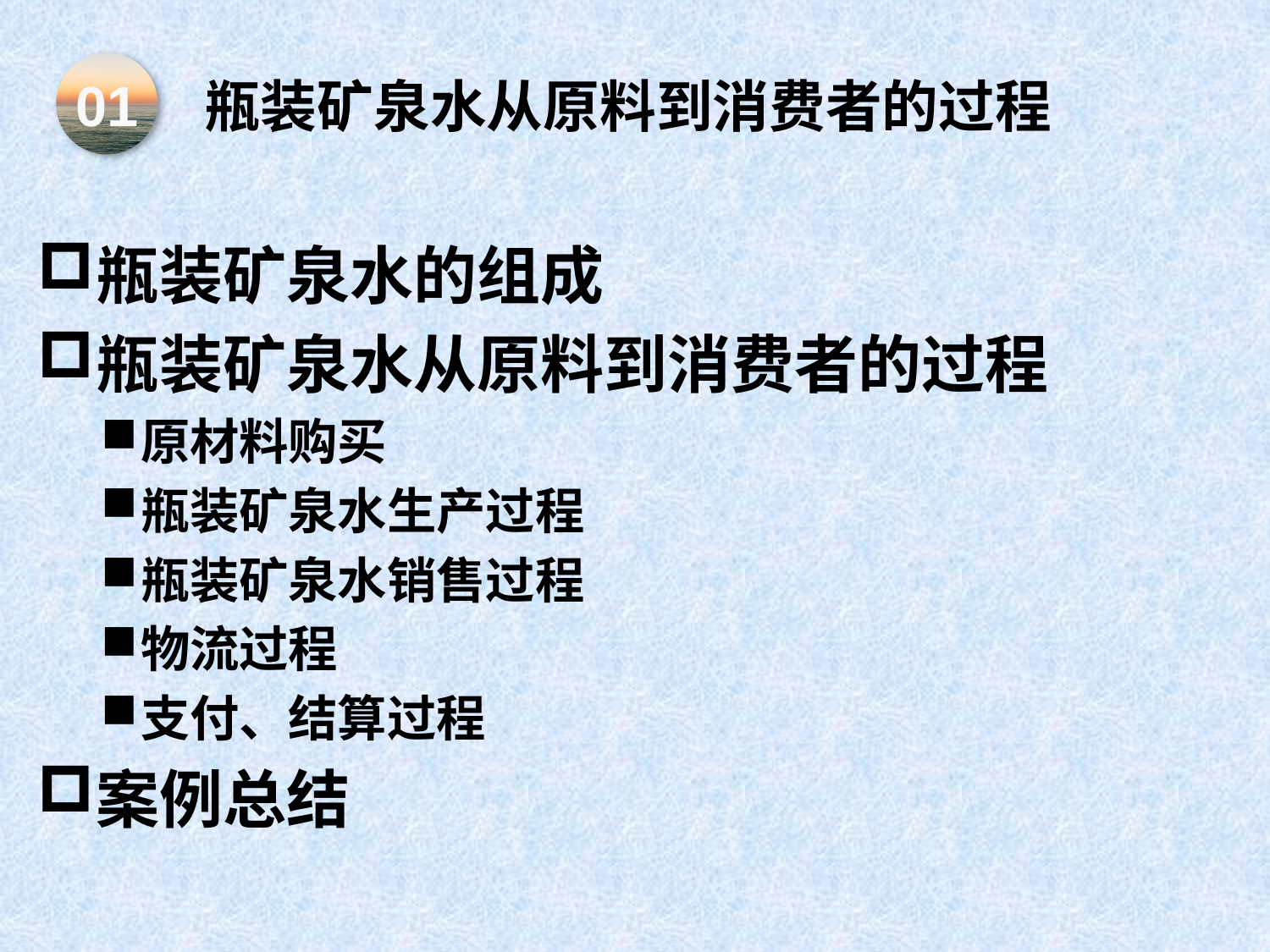

# 瓶装矿泉水从原料到消费者的过程
01
瓶装矿泉水的组成
瓶装矿泉水从原料到消费者的过程
原材料购买
瓶装矿泉水生产过程
瓶装矿泉水销售过程
物流过程
支付、结算过程
案例总结